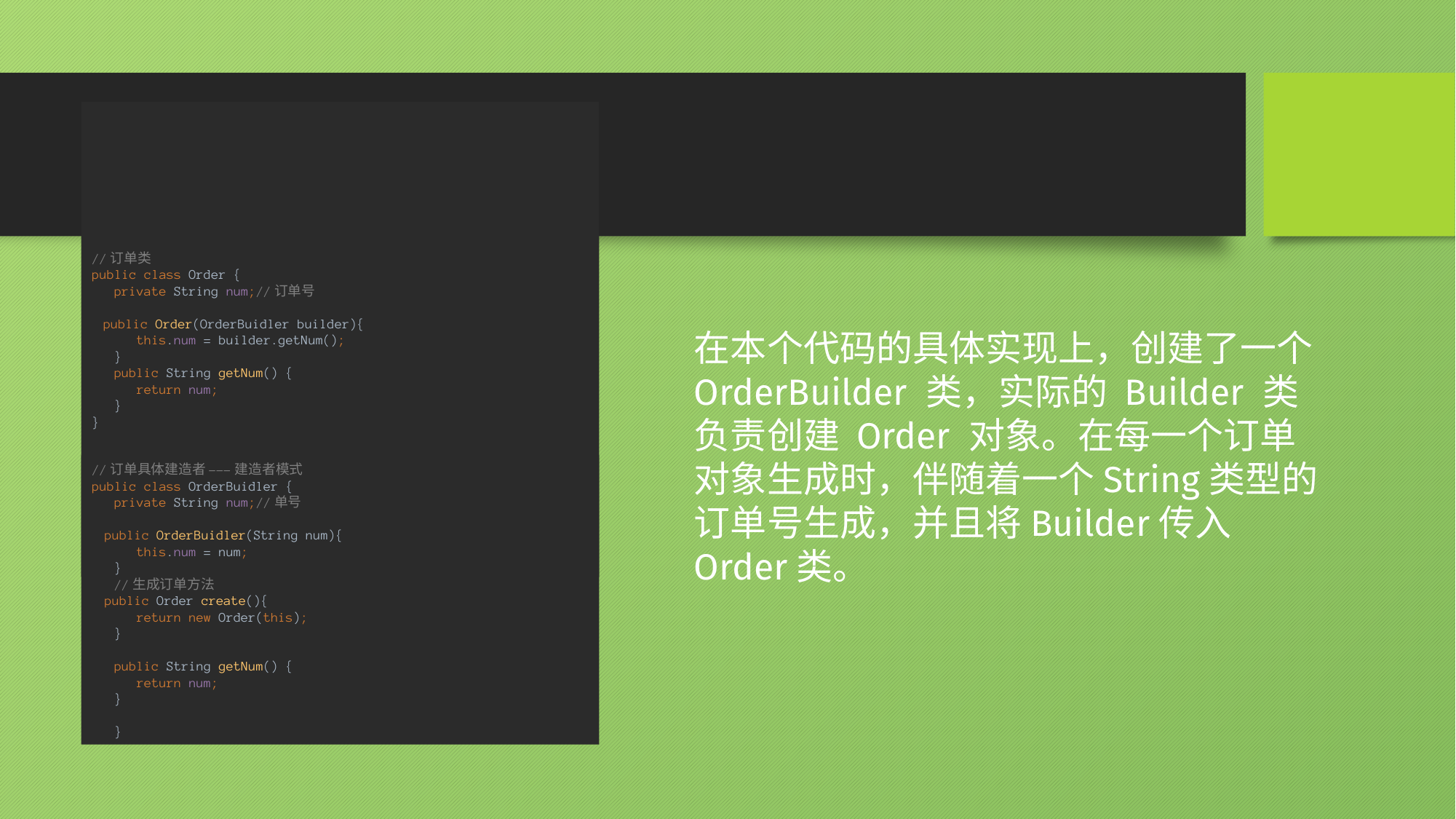

# 建造者模式
//订单类
public class Order {
   private String num;//订单号
   public Order(OrderBuidler builder){
      this.num = builder.getNum();
   }
   public String getNum() {
      return num;
   }
}
在本个代码的具体实现上，创建了一个 OrderBuilder 类，实际的 Builder 类负责创建 Order 对象。在每一个订单对象生成时，伴随着一个String类型的订单号生成，并且将Builder传入Order类。
//订单具体建造者---建造者模式
public class OrderBuidler {
   private String num;//单号
   public OrderBuidler(String num){
      this.num = num;
   }
   //生成订单方法
   public Order create(){
      return new Order(this);
   }
   public String getNum() {
      return num;
   }
   }